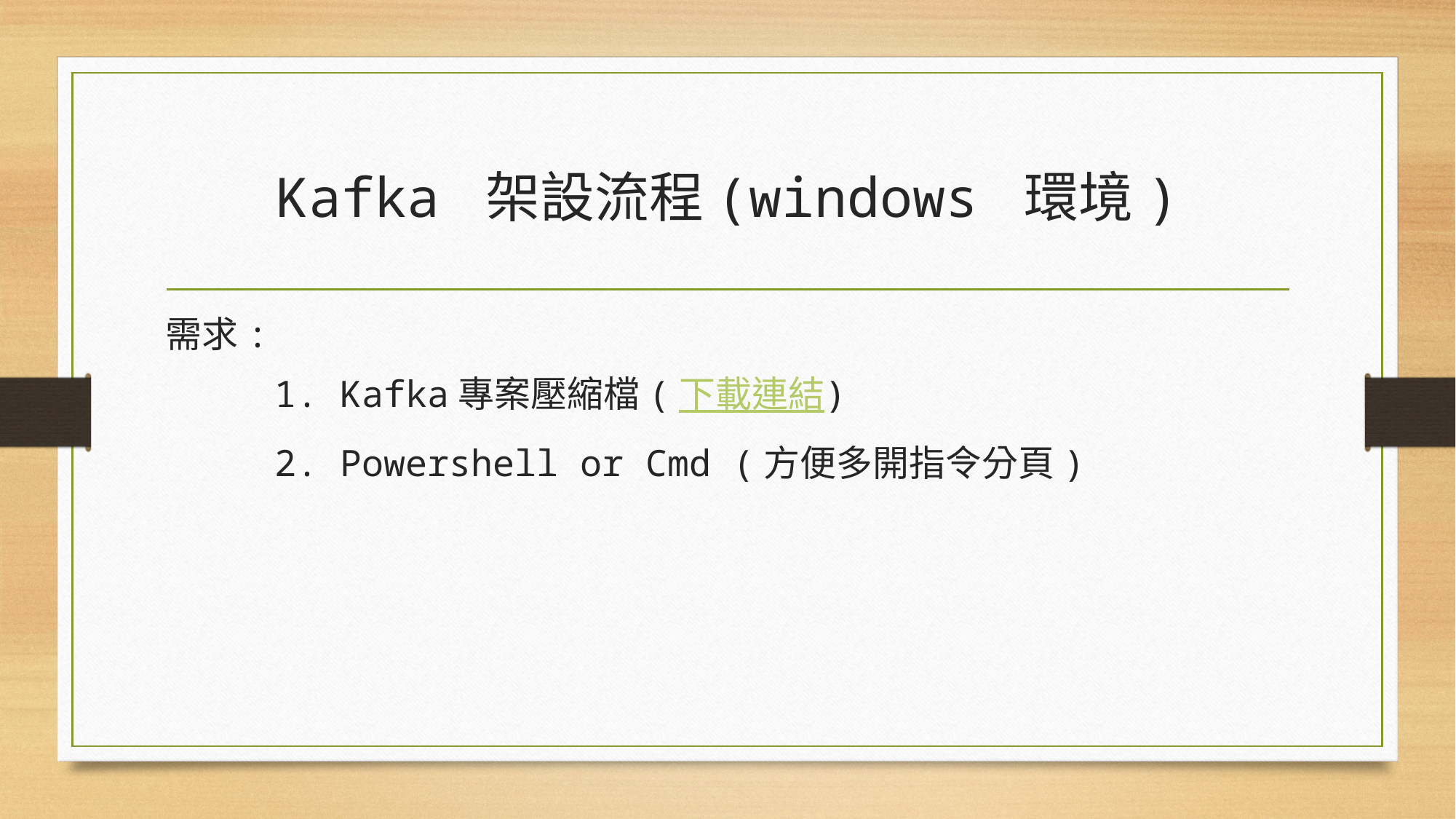

# Kafka 架設流程(windows 環境)
需求:
	1. Kafka專案壓縮檔(下載連結)
	2. Powershell or Cmd (方便多開指令分頁)